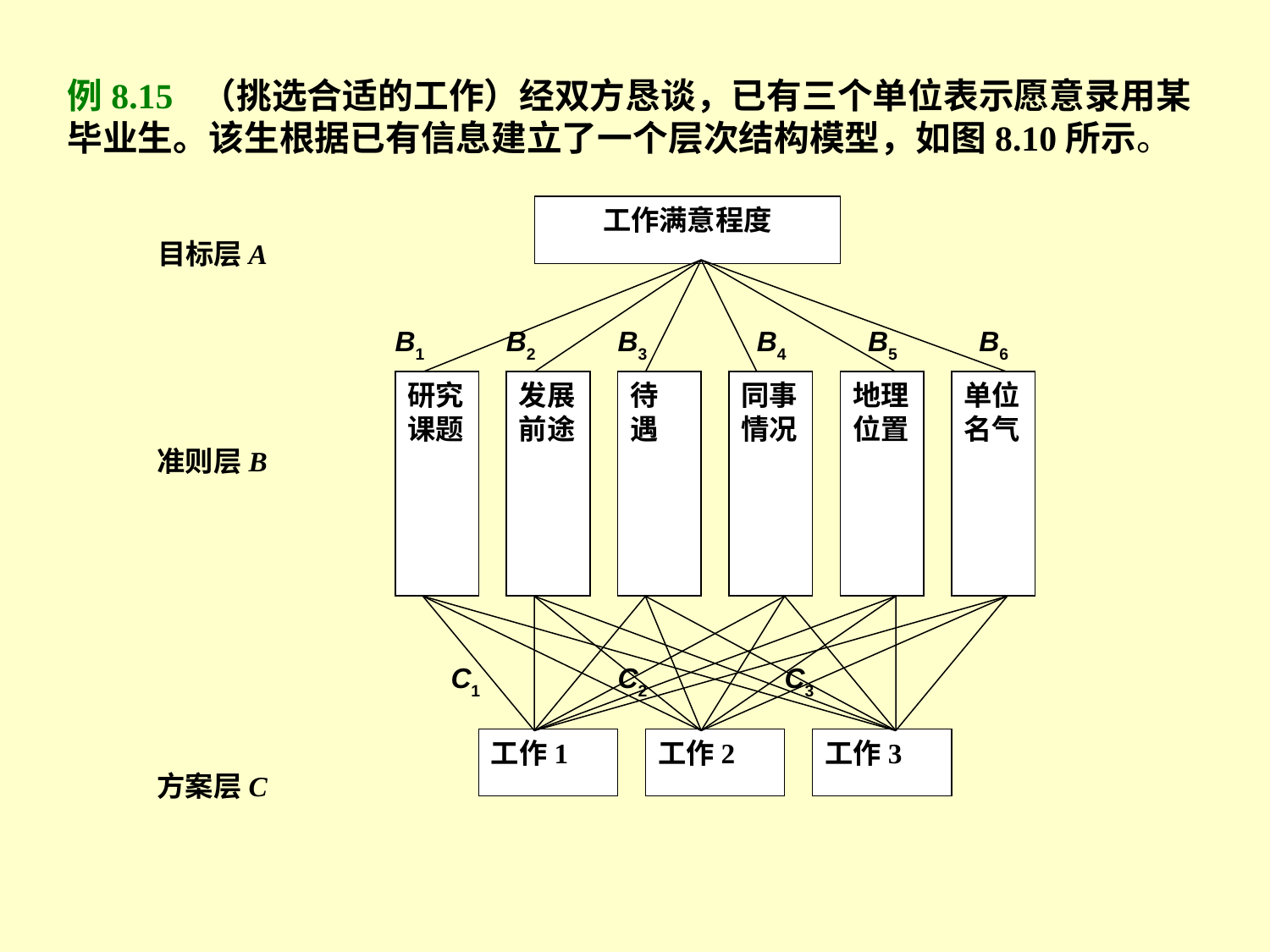

例8.15  （挑选合适的工作）经双方恳谈，已有三个单位表示愿意录用某毕业生。该生根据已有信息建立了一个层次结构模型，如图8.10所示。

目标层A
工作满意程度

B1
B2
B3
B4
B5
B6
研究课题
发展前途
待
遇
同事情况
地理位置
单位名气

准则层B

C1
C2
C3

方案层C
工作1
工作2
工作3